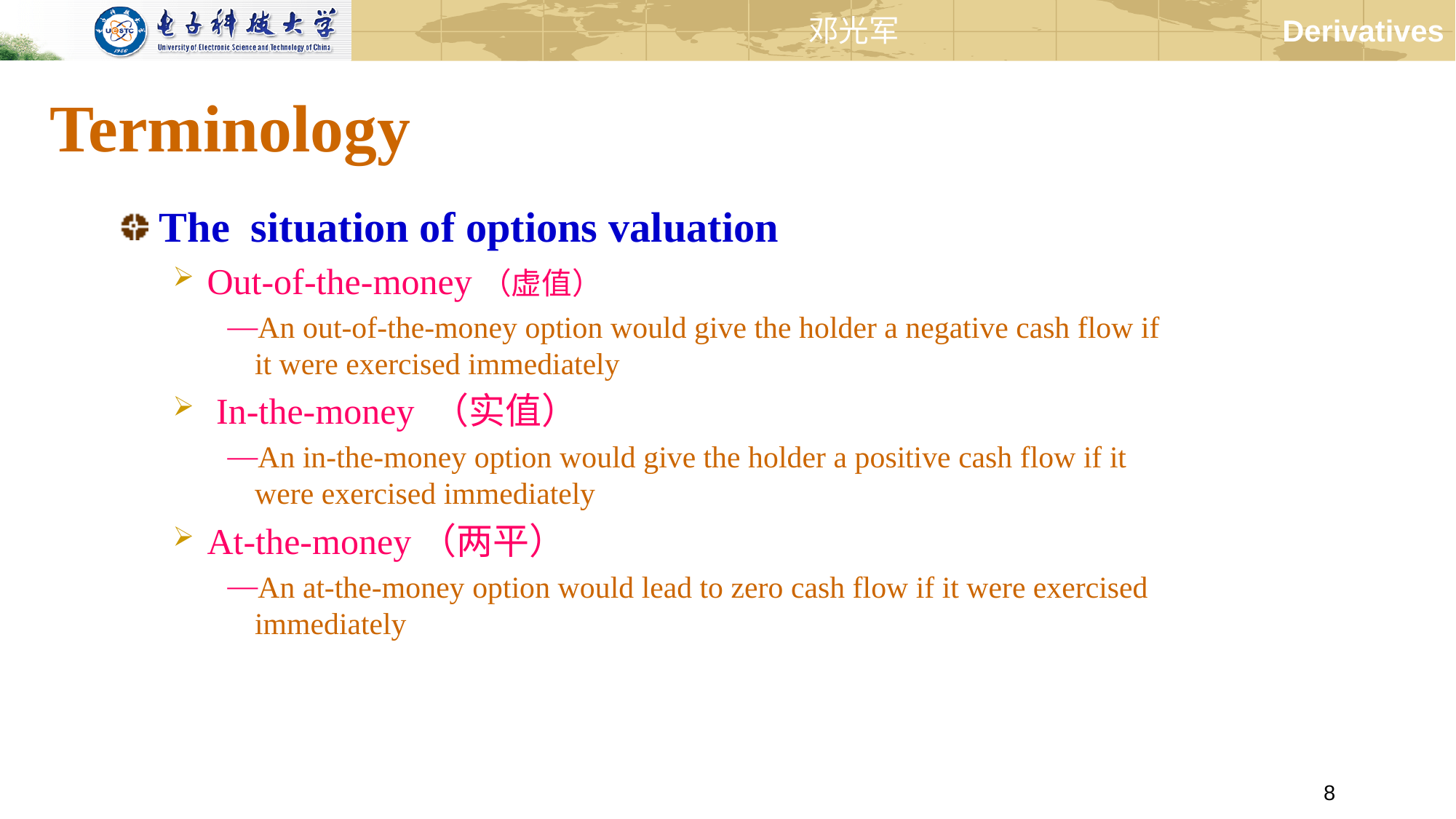

# Terminology
The  situation of options valuation
Out-of-the-money（虚值）
An out-of-the-money option would give the holder a negative cash flow if it were exercised immediately
 In-the-money （实值）
An in-the-money option would give the holder a positive cash flow if it were exercised immediately
At-the-money（两平）
An at-the-money option would lead to zero cash flow if it were exercised immediately